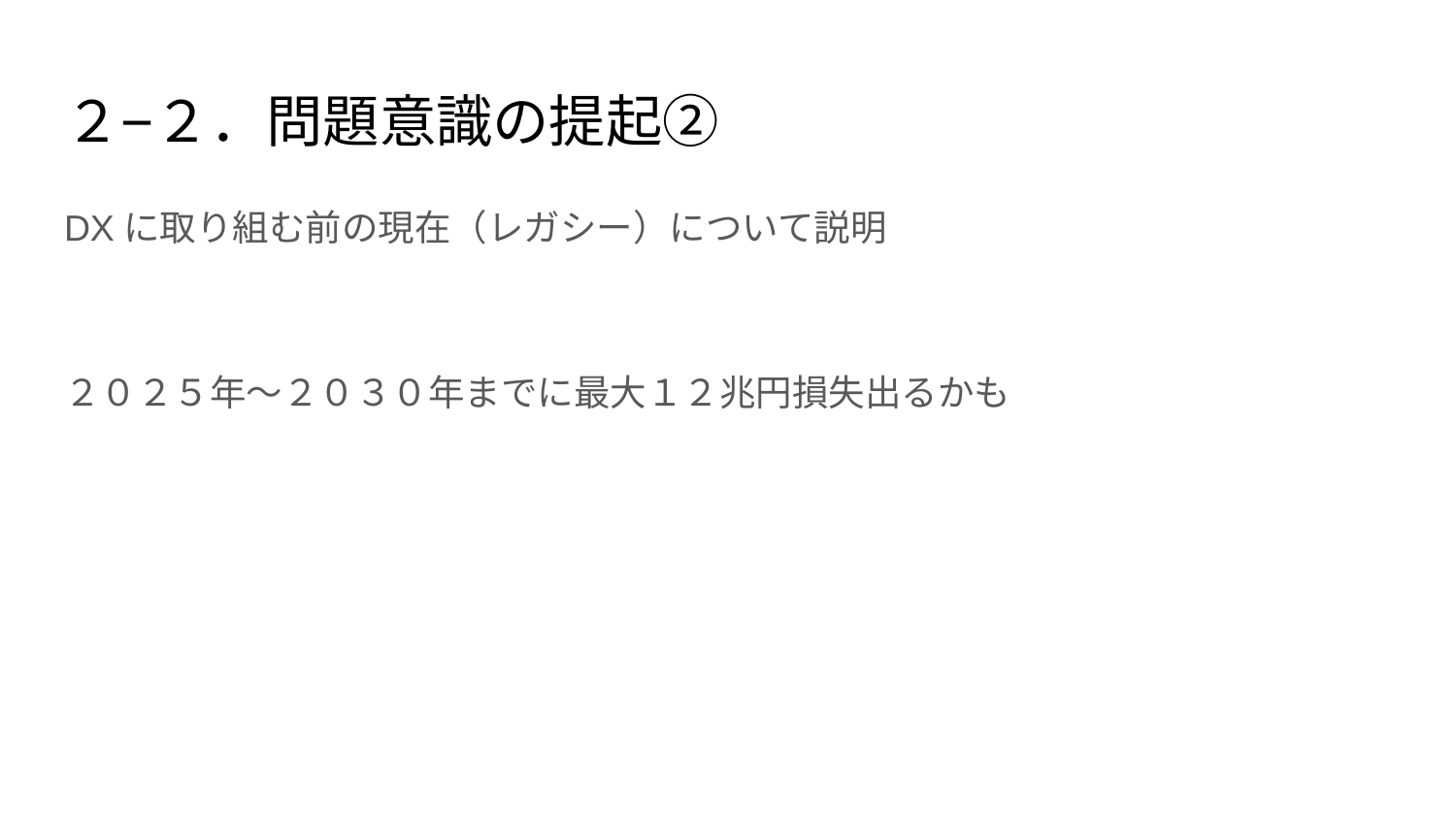

# ２−２．問題意識の提起②
DXに取り組む前の現在（レガシー）について説明

２０２５年〜２０３０年までに最大１２兆円損失出るかも